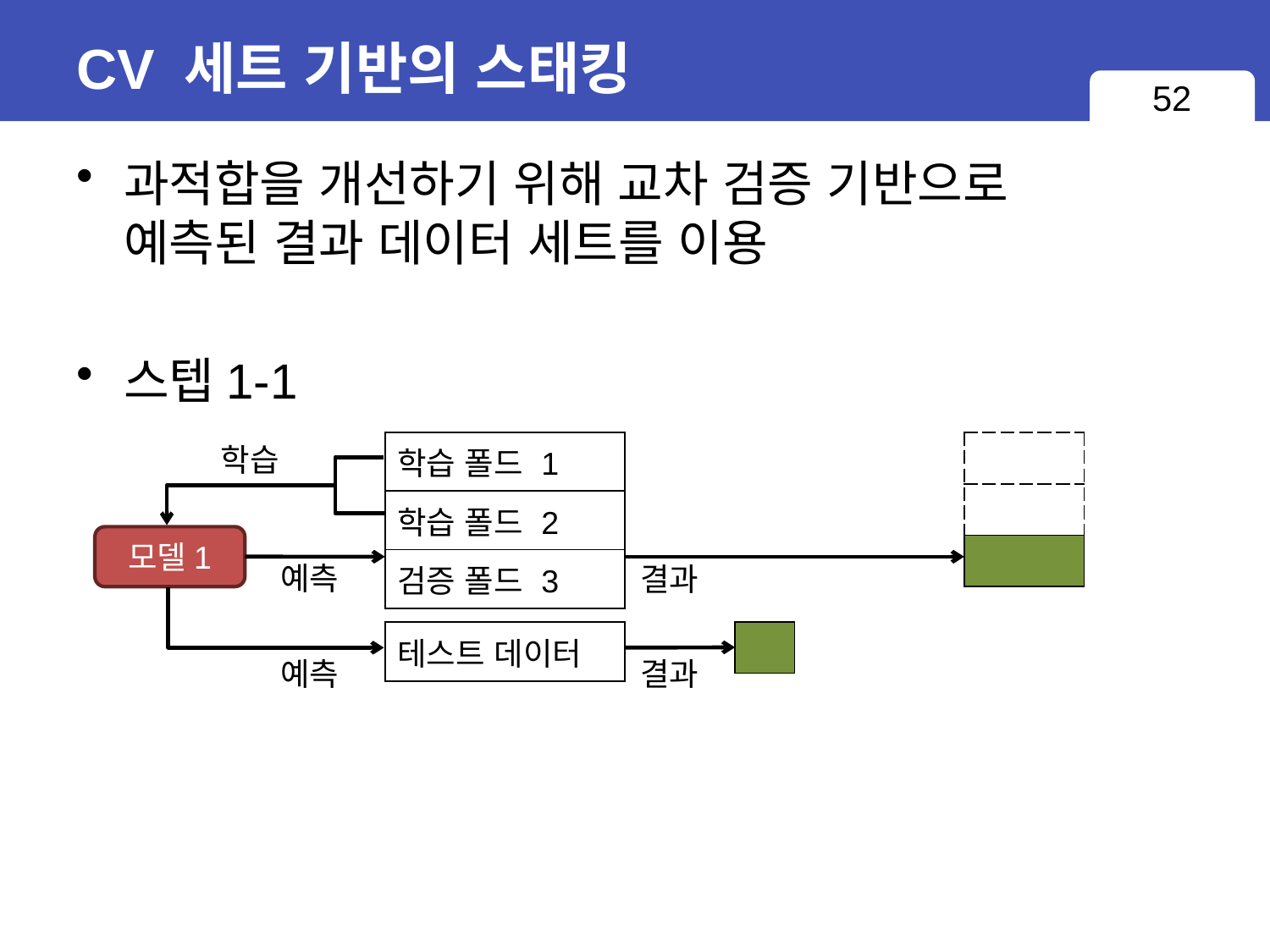

# CV 세트 기반의 스태킹
52
과적합을 개선하기 위해 교차 검증 기반으로
예측된 결과 데이터 세트를 이용

스텝1-1
| 학습 폴드 1 |
| --- |
| 학습 폴드 2 |
| 검증 폴드 3 |
|  |
| --- |
|  |
|  |
학습

모델1
예측
결과

|  |
| --- |
| 테스트 데이터 |
| --- |
예측
결과